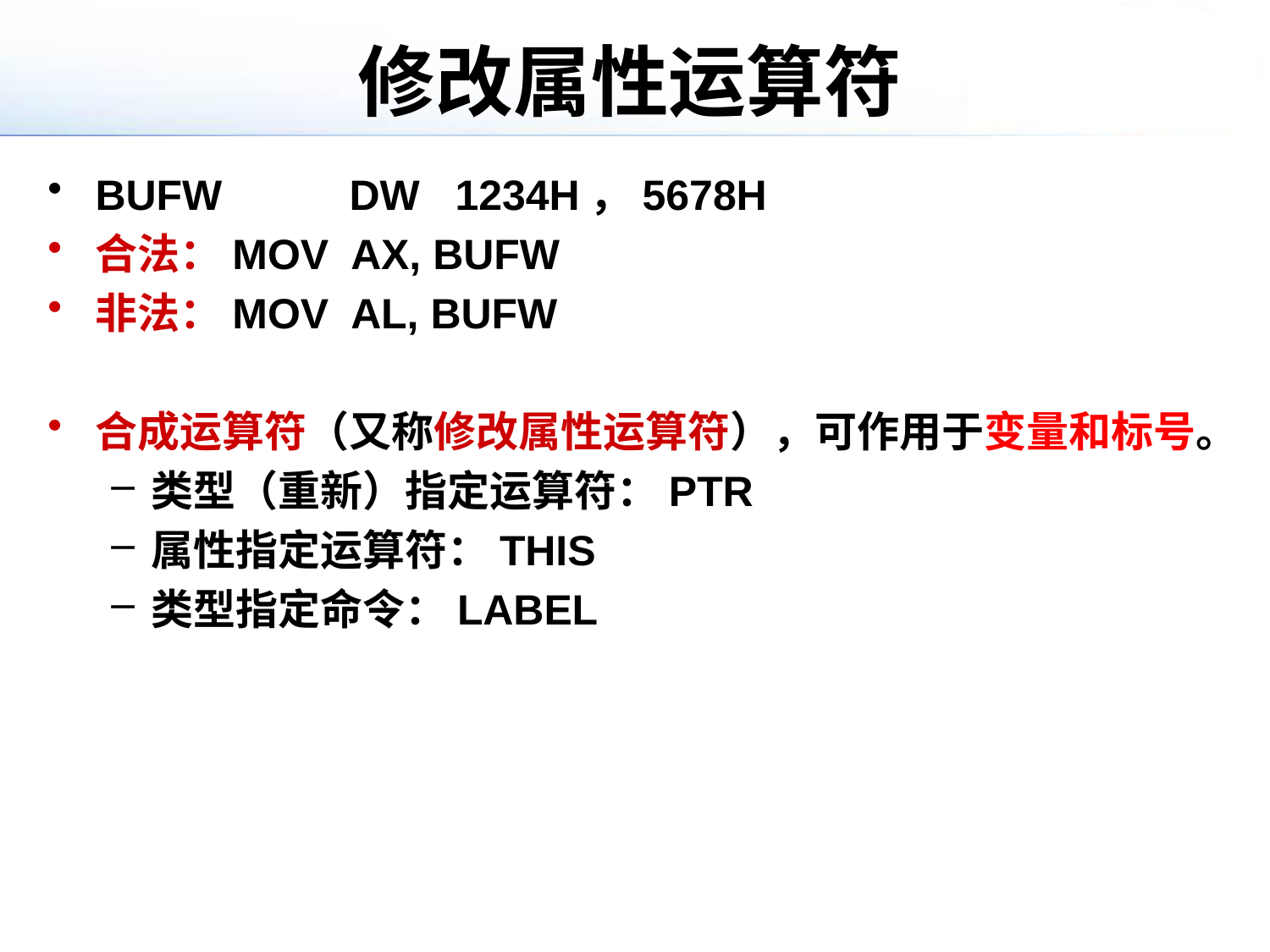

# 修改属性运算符
BUFW   	DW   1234H，5678H
合法：MOV  AX, BUFW
非法：MOV  AL, BUFW

合成运算符（又称修改属性运算符），可作用于变量和标号。
类型（重新）指定运算符：PTR
属性指定运算符：THIS
类型指定命令：LABEL